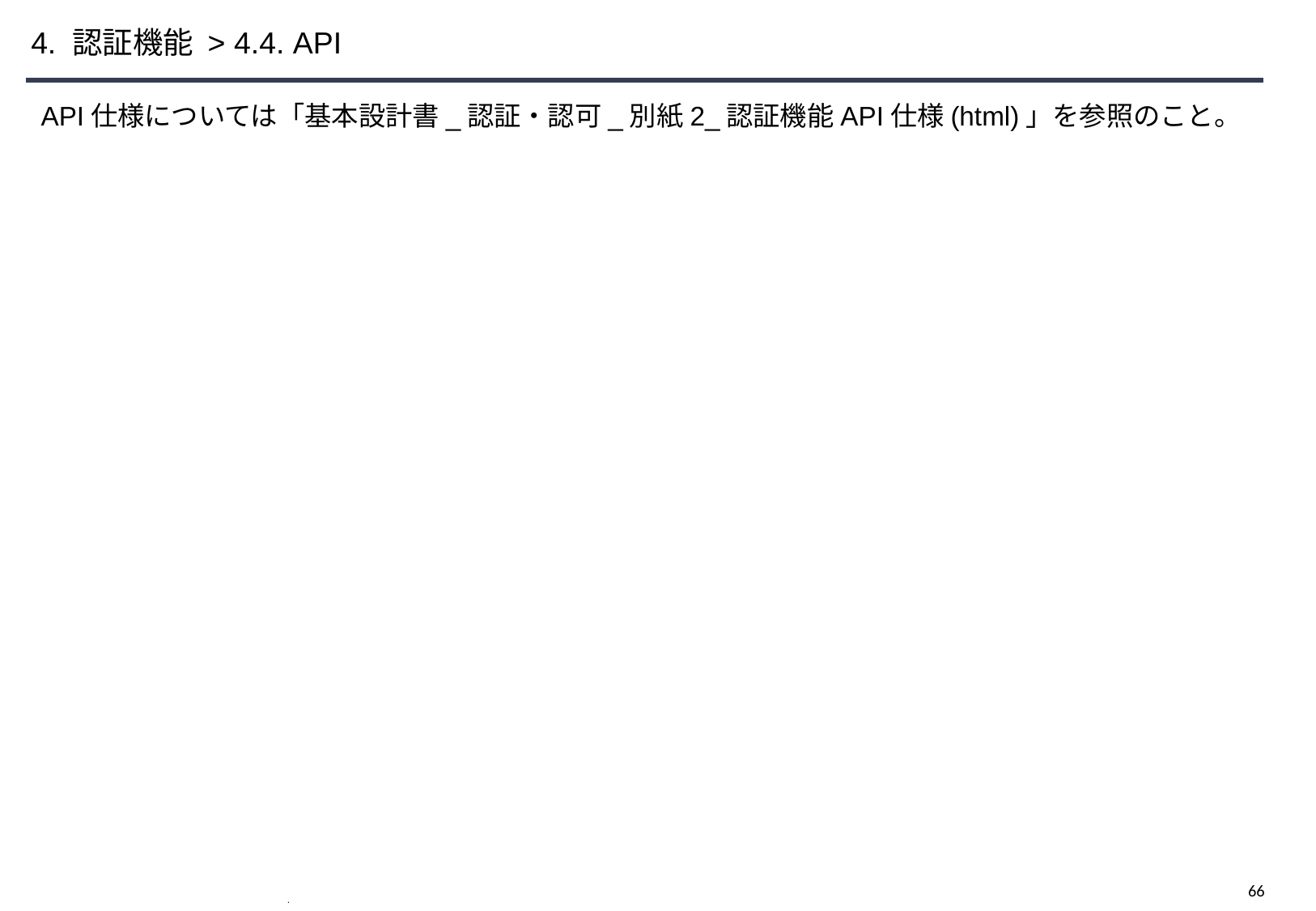

# 4. 認証機能 > 4.4. API
API仕様については「基本設計書_認証・認可_別紙2_認証機能API仕様(html)」を参照のこと。